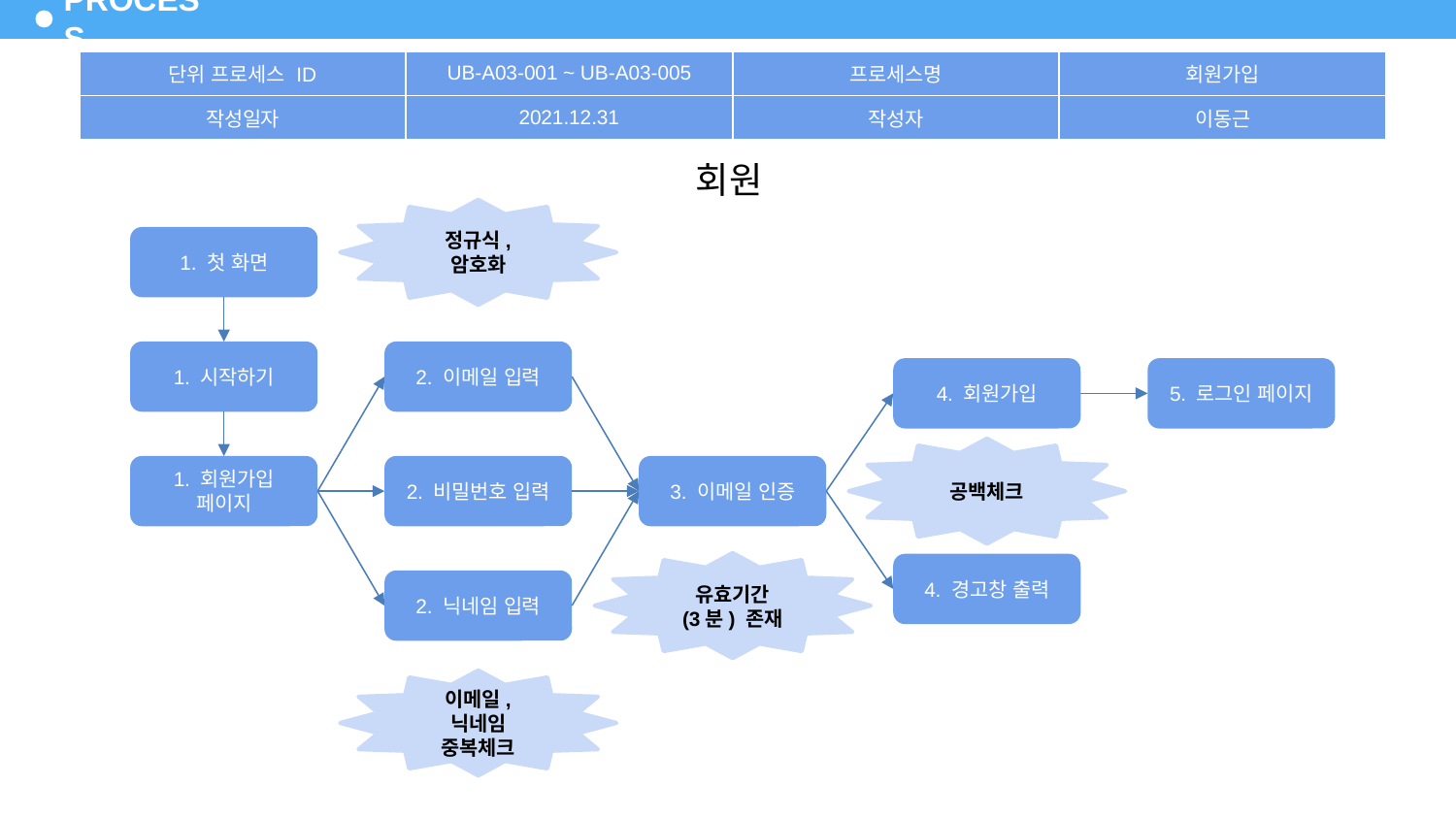

# PROCESS
| 단위 프로세스 ID | UB-A03-001 ~ UB-A03-005 | 프로세스명 | 회원가입 |
| --- | --- | --- | --- |
| 작성일자 | 2021.12.31 | 작성자 | 이동근 |
회원
정규식, 암호화
1. 첫 화면
2. 이메일 입력
1. 시작하기
4. 회원가입
5. 로그인 페이지
공백체크
1. 회원가입 페이지
2. 비밀번호 입력
3. 이메일 인증
유효기간
(3분) 존재
4. 경고창 출력
2. 닉네임 입력
이메일, 닉네임 중복체크